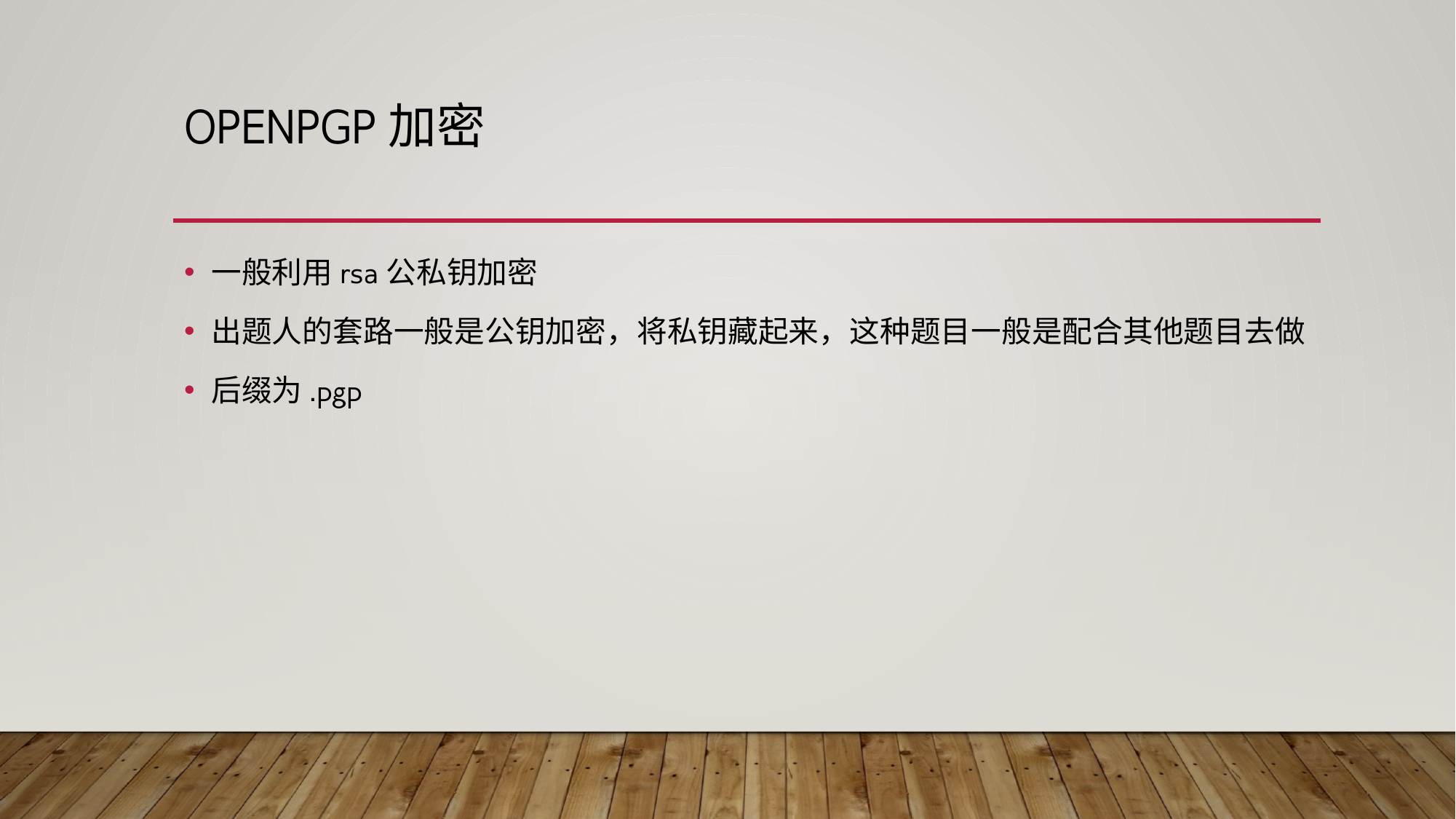

# Openpgp加密
一般利用rsa公私钥加密
出题人的套路一般是公钥加密，将私钥藏起来，这种题目一般是配合其他题目去做
后缀为.pgp